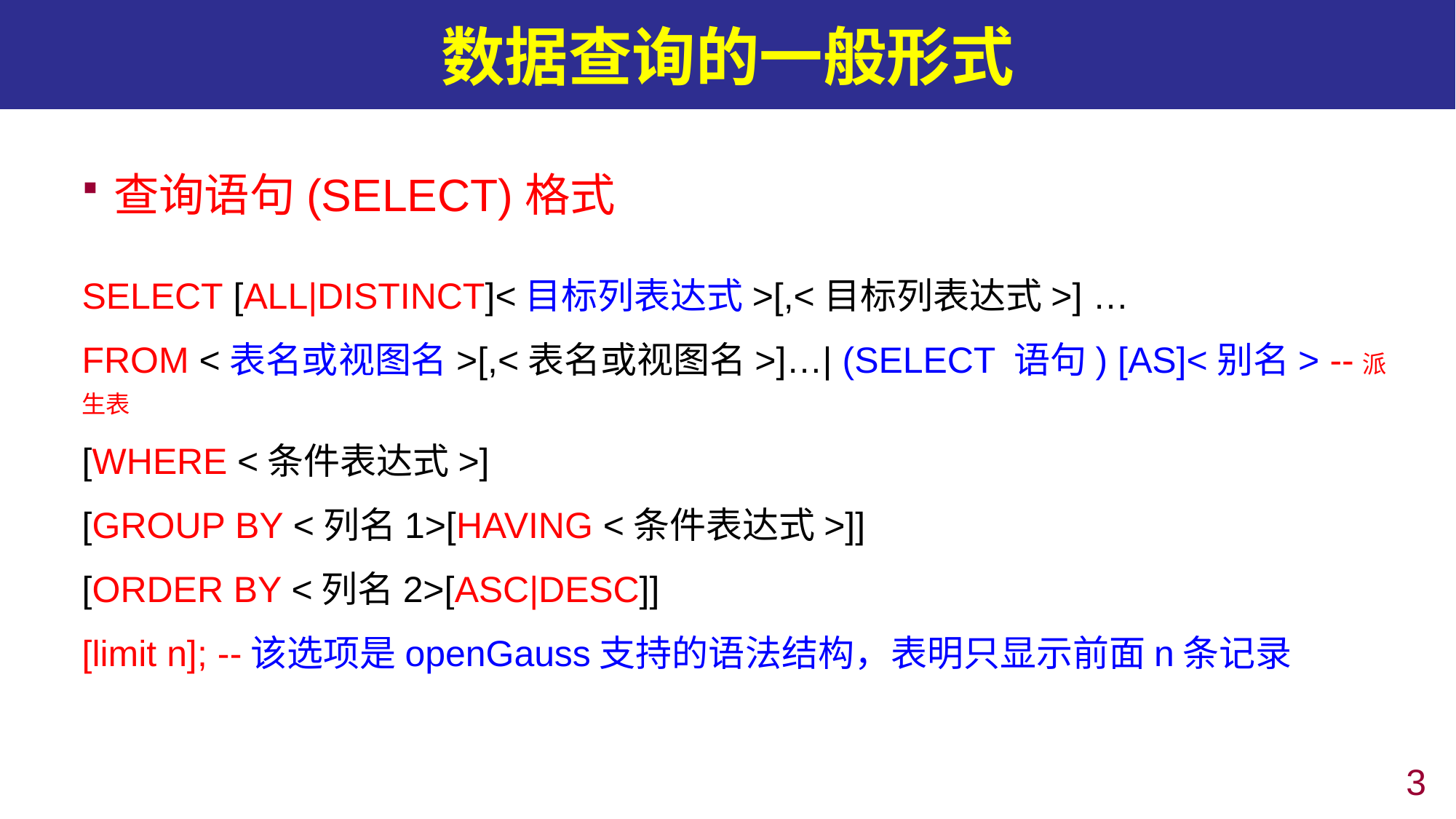

# 数据查询的一般形式
查询语句(SELECT)格式

SELECT [ALL|DISTINCT]<目标列表达式>[,<目标列表达式>] …
FROM <表名或视图名>[,<表名或视图名>]…| (SELECT 语句) [AS]<别名> --派生表
[WHERE <条件表达式>]
[GROUP BY <列名1>[HAVING <条件表达式>]]
[ORDER BY <列名2>[ASC|DESC]]
[limit n]; --该选项是openGauss支持的语法结构，表明只显示前面n条记录

3